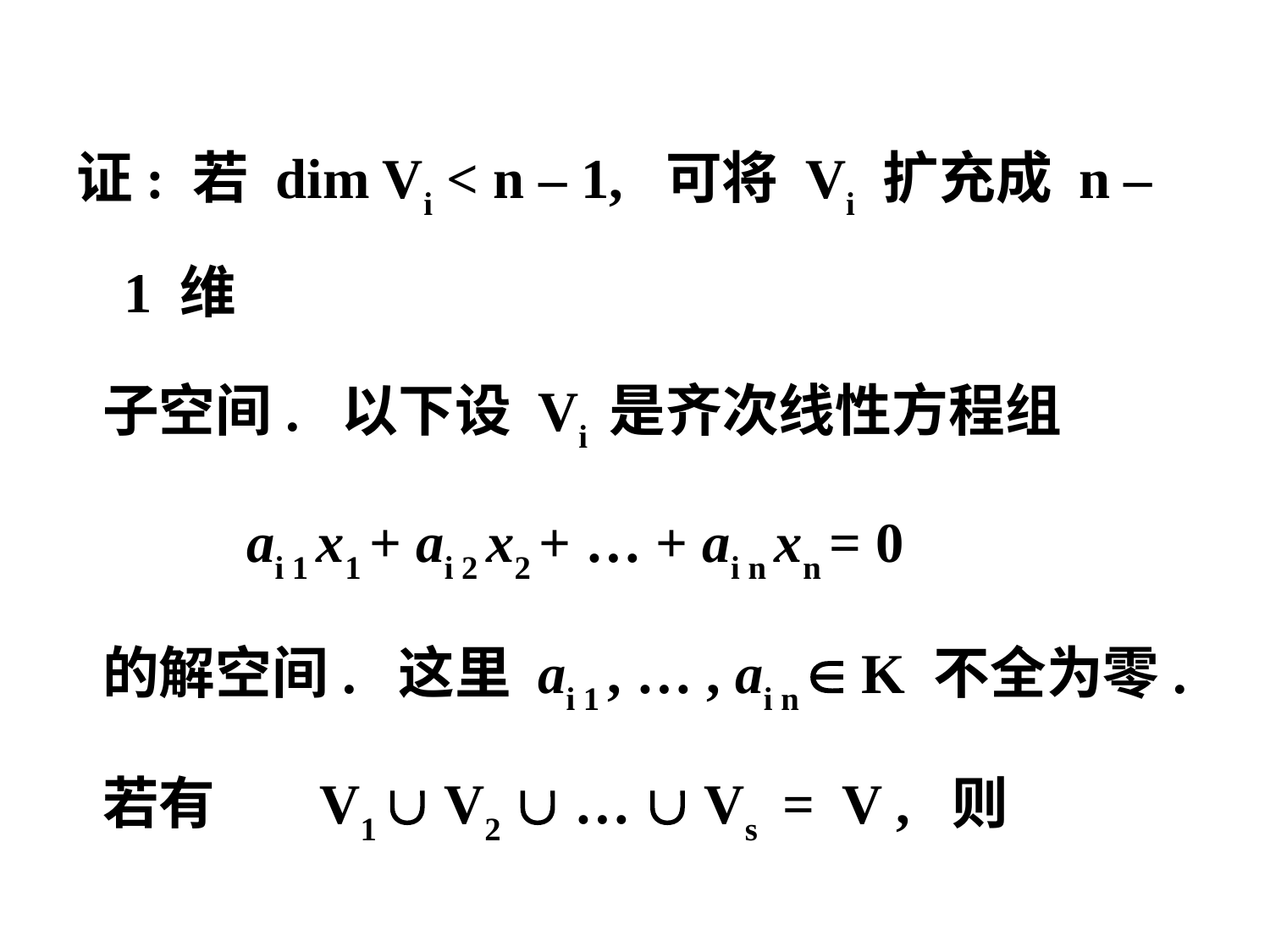

证: 若 dim Vi < n – 1,  可将 Vi 扩充成 n – 1 维
 子空间.  以下设 Vi 是齐次线性方程组
            ai 1 x1 + ai 2 x2 + … + ai n xn = 0
 的解空间.  这里 ai 1 , … , ai n ∈ K 不全为零.
 若有       V1 ∪ V2 ∪ … ∪ Vs   =  V ,  则